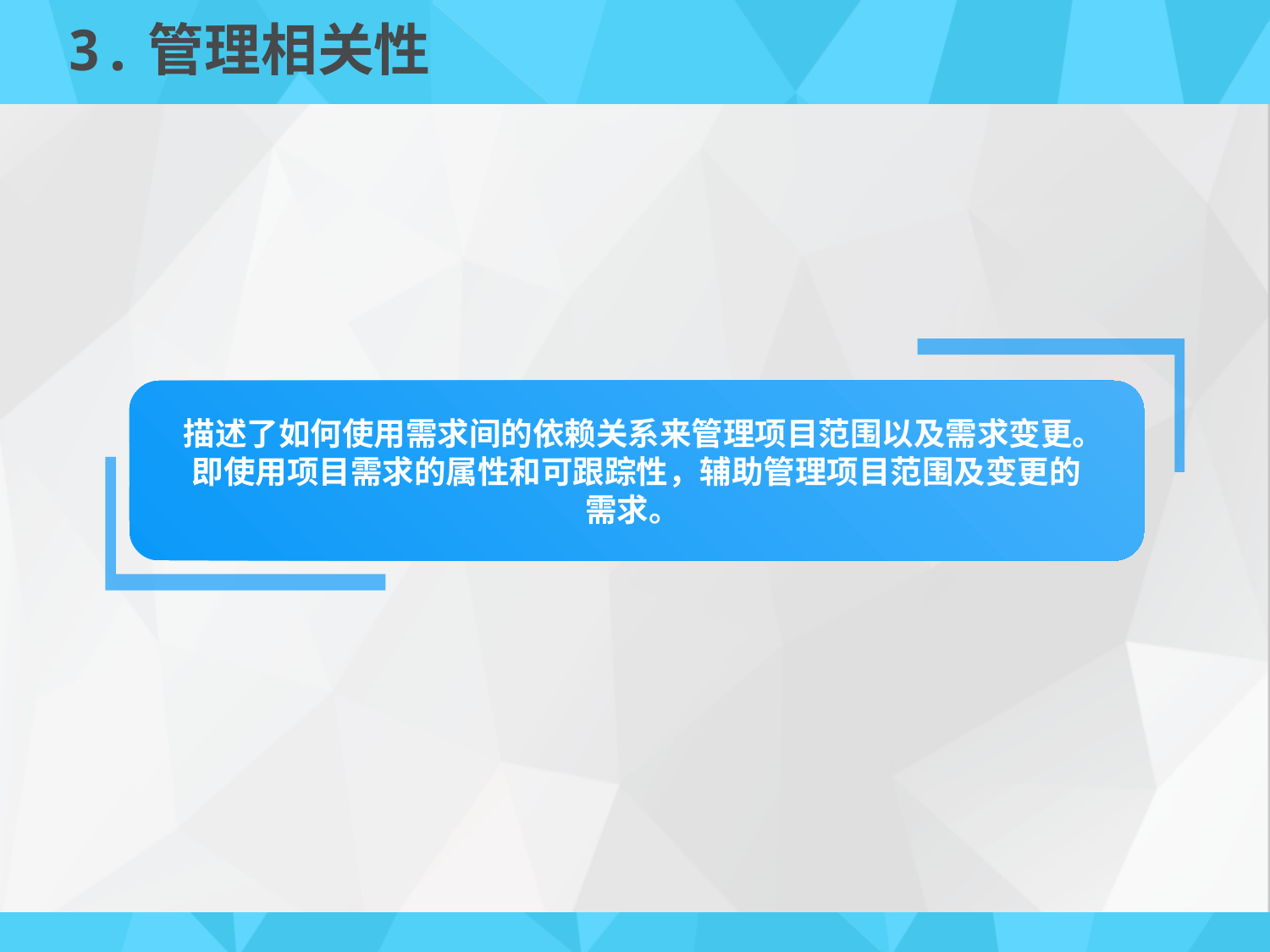

# 3.管理相关性

 描述了如何使用需求间的依赖关系来管理项目范围以及需求变更。
即使用项目需求的属性和可跟踪性，辅助管理项目范围及变更的
需求。